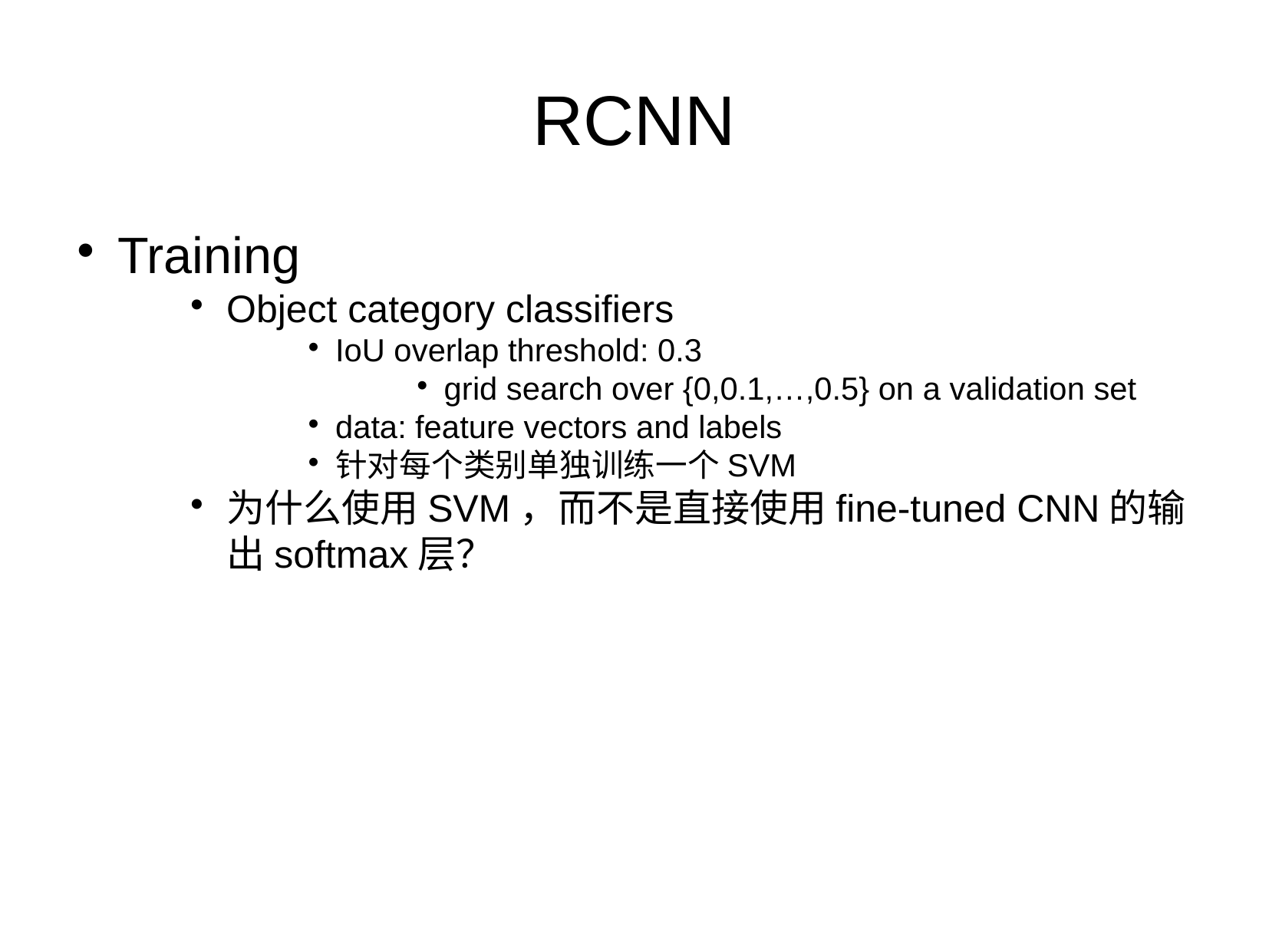

RCNN
Training
Object category classifiers
IoU overlap threshold: 0.3
grid search over {0,0.1,…,0.5} on a validation set
data: feature vectors and labels
针对每个类别单独训练一个SVM
为什么使用SVM，而不是直接使用fine-tuned CNN的输出softmax层？